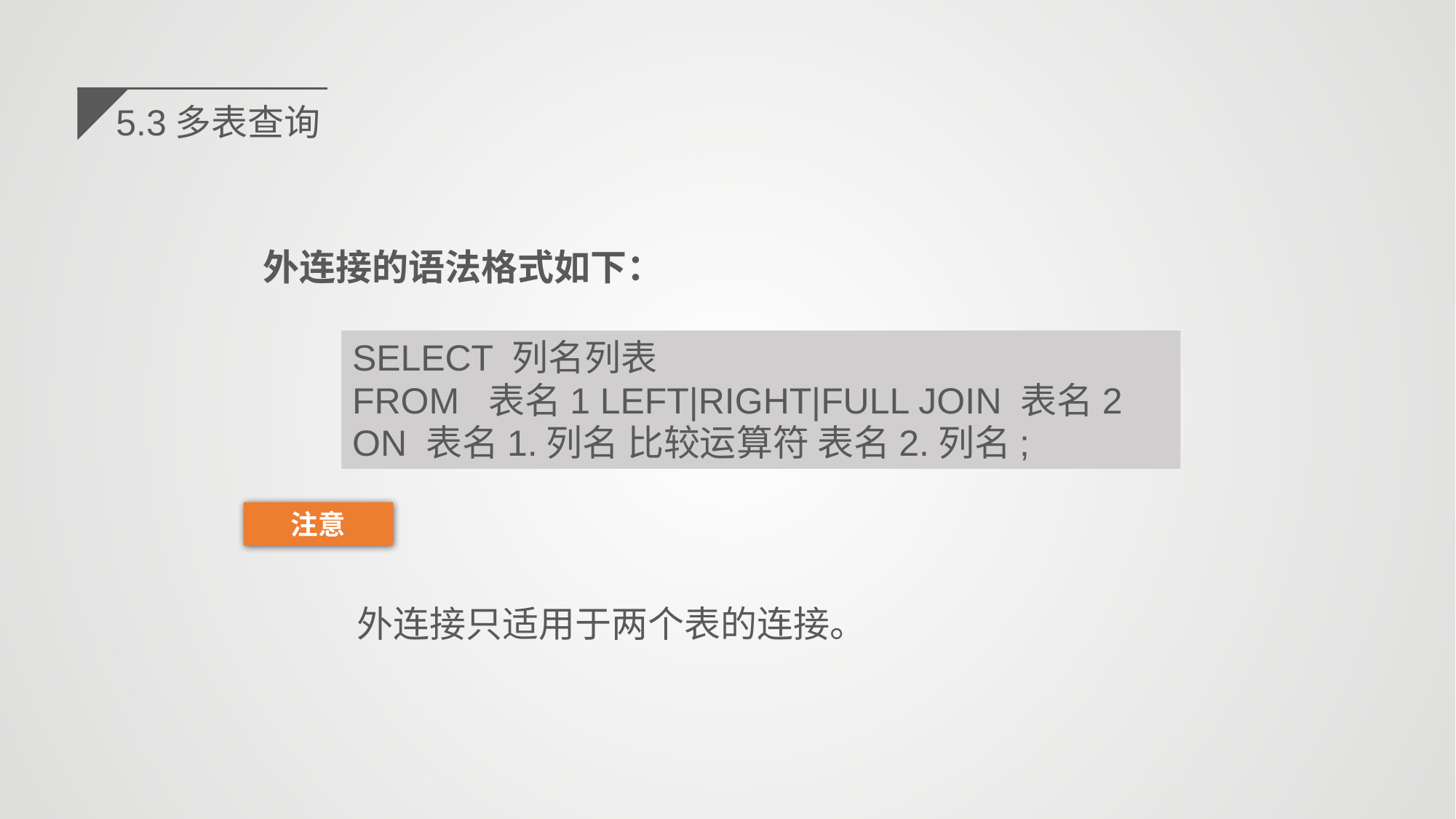

5.3多表查询

外连接的语法格式如下：
SELECT 列名列表
FROM  表名1 LEFT|RIGHT|FULL JOIN 表名2
ON 表名1.列名 比较运算符 表名2.列名;
注意
外连接只适用于两个表的连接。